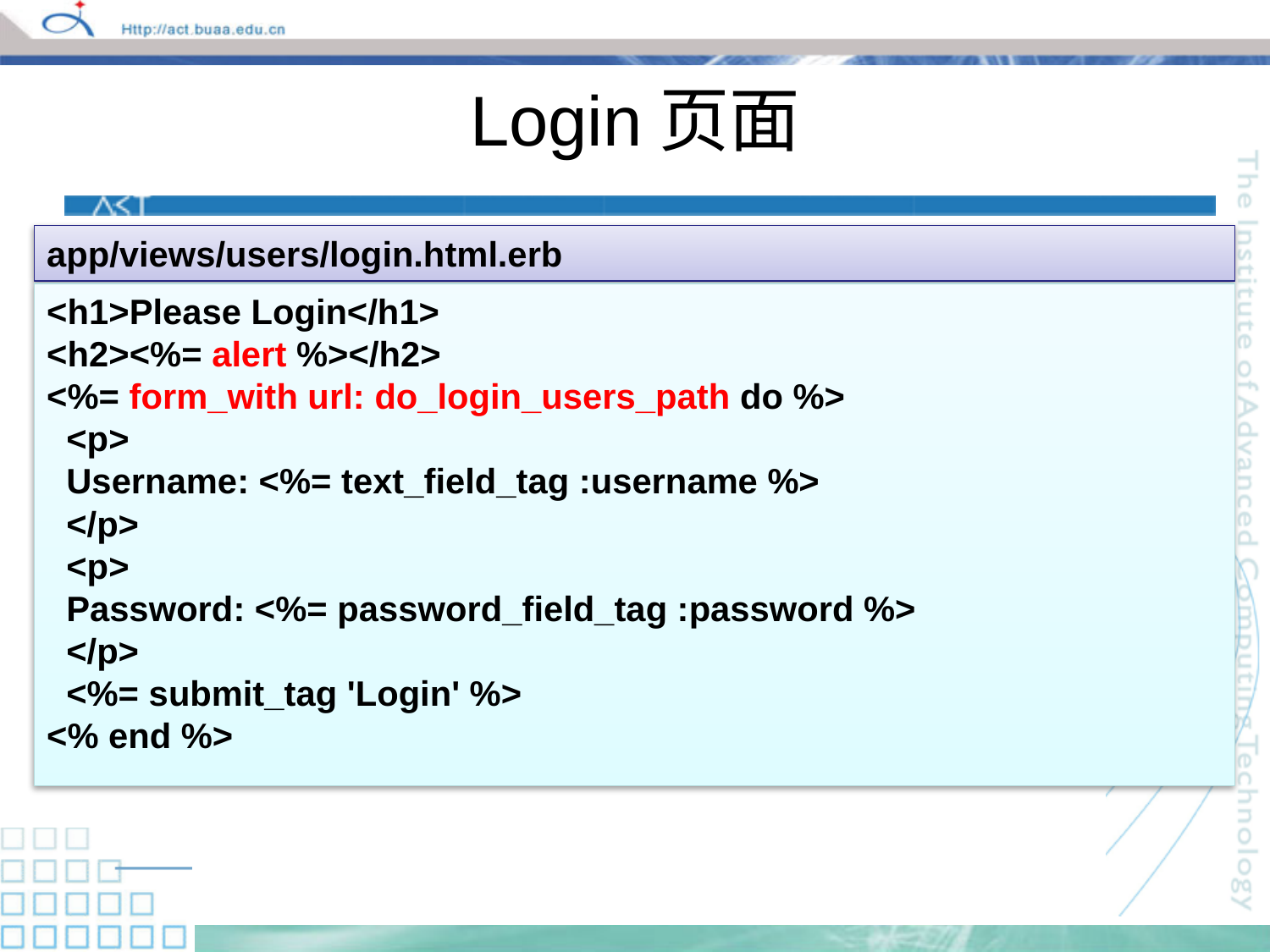

# Login页面

app/views/users/login.html.erb
<h1>Please Login</h1>
<h2><%= alert %></h2>
<%= form_with url: do_login_users_path do %>
  <p>
  Username: <%= text_field_tag :username %>
  </p>
  <p>
  Password: <%= password_field_tag :password %>
  </p>
  <%= submit_tag 'Login' %>
<% end %>